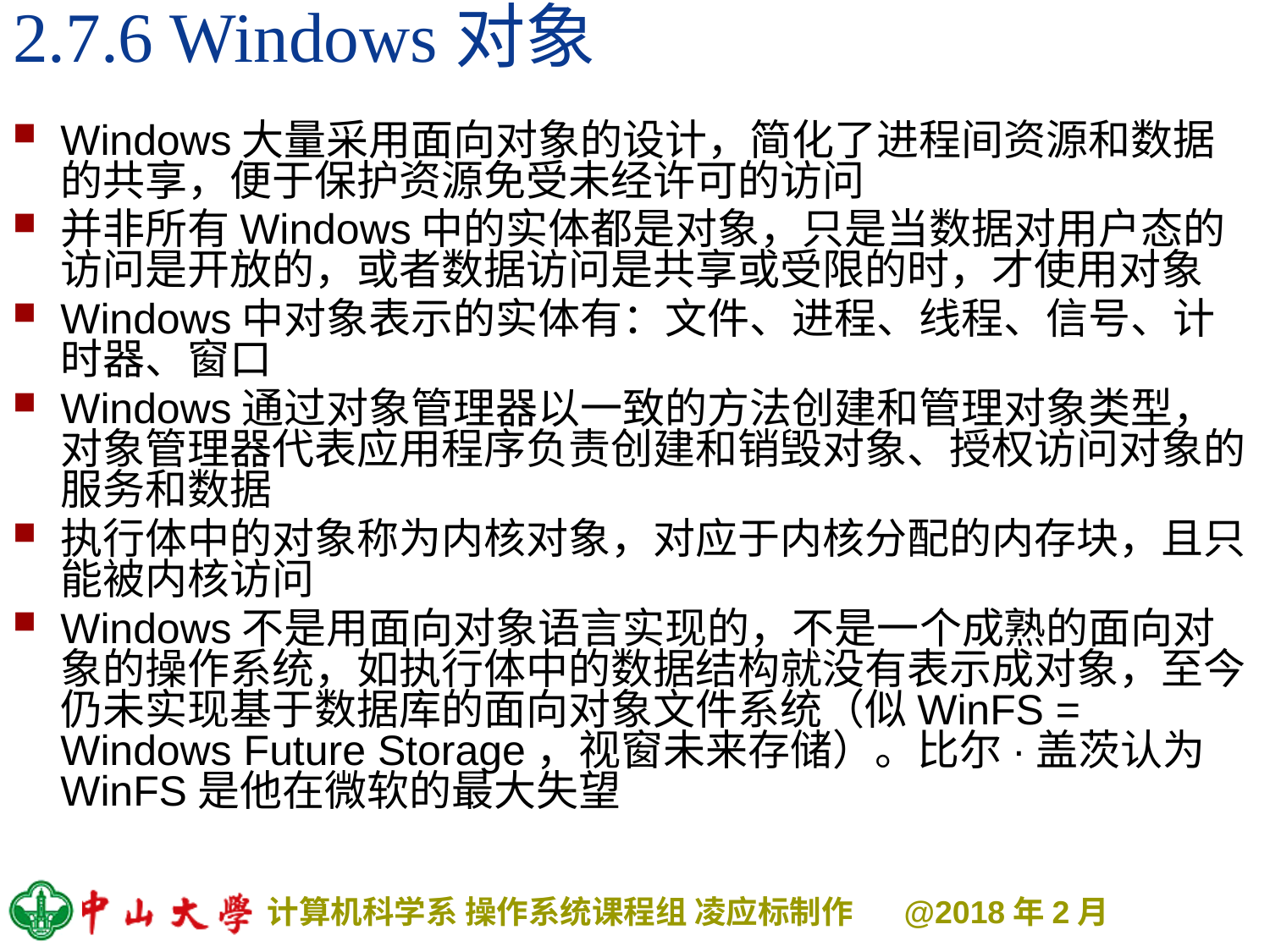

# 2.7.6 Windows对象
Windows大量采用面向对象的设计，简化了进程间资源和数据的共享，便于保护资源免受未经许可的访问
并非所有Windows中的实体都是对象，只是当数据对用户态的访问是开放的，或者数据访问是共享或受限的时，才使用对象
Windows中对象表示的实体有：文件、进程、线程、信号、计时器、窗口
Windows通过对象管理器以一致的方法创建和管理对象类型，对象管理器代表应用程序负责创建和销毁对象、授权访问对象的服务和数据
执行体中的对象称为内核对象，对应于内核分配的内存块，且只能被内核访问
Windows不是用面向对象语言实现的，不是一个成熟的面向对象的操作系统，如执行体中的数据结构就没有表示成对象，至今仍未实现基于数据库的面向对象文件系统（似WinFS = Windows Future Storage，视窗未来存储）。比尔·盖茨认为WinFS是他在微软的最大失望